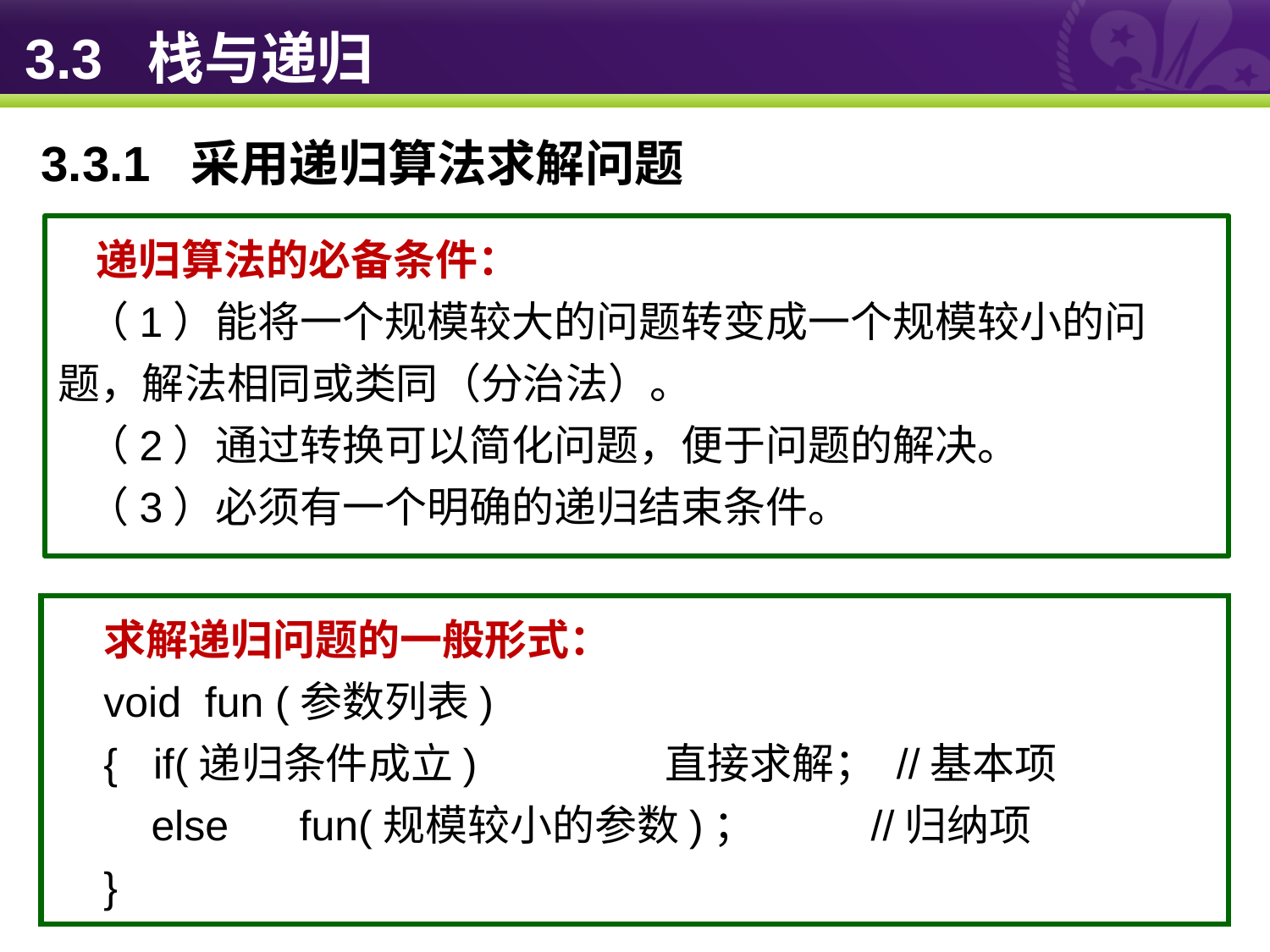

# 3.3  栈与递归
3.3.1  采用递归算法求解问题
   递归算法的必备条件：
  （1）能将一个规模较大的问题转变成一个规模较小的问题，解法相同或类同（分治法）。
  （2）通过转换可以简化问题，便于问题的解决。
  （3）必须有一个明确的递归结束条件。
求解递归问题的一般形式：
void  fun (参数列表)
{   if(递归条件成立)               直接求解； //基本项
    else      fun(规模较小的参数)；           //归纳项
}